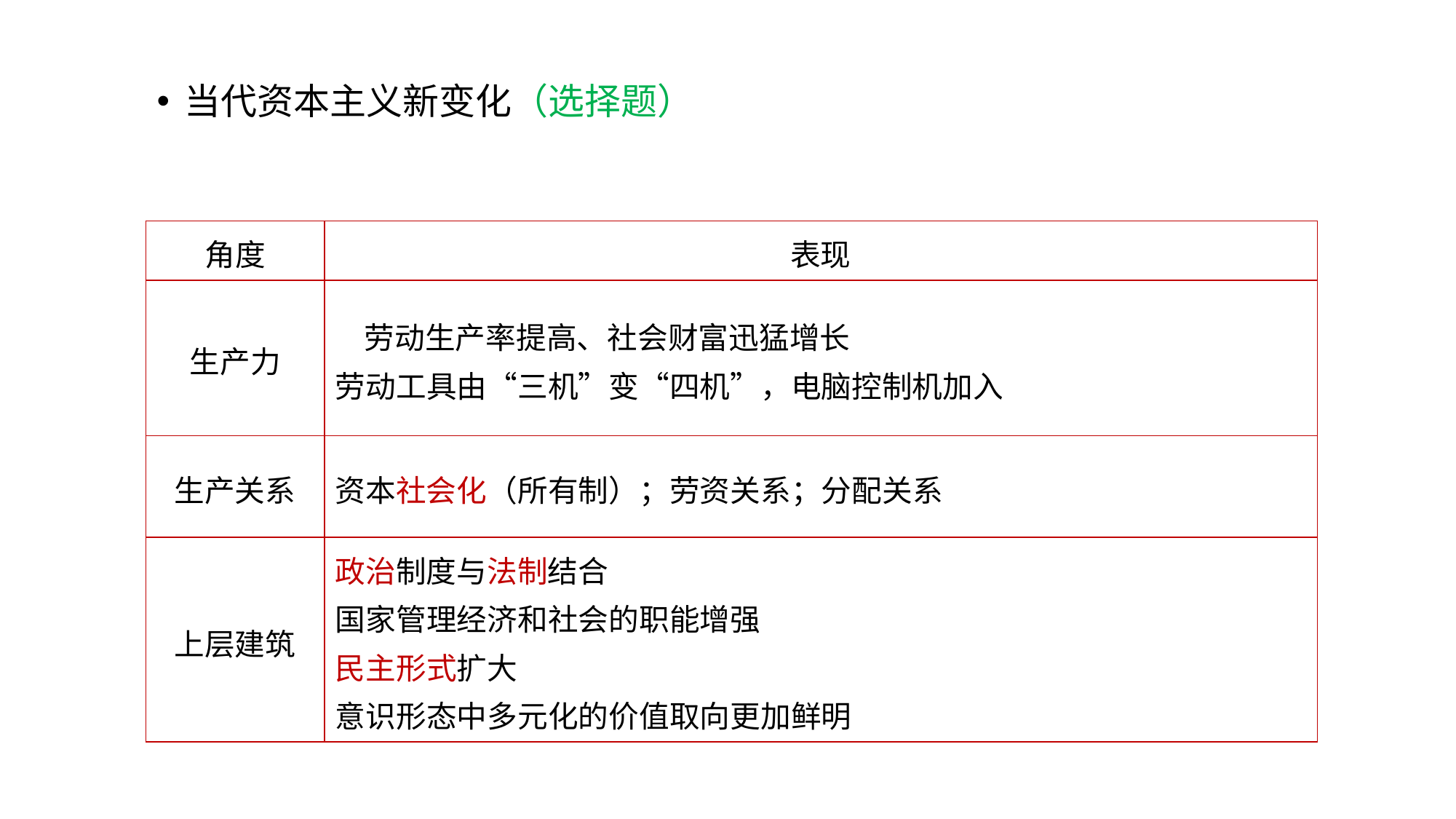

当代资本主义新变化（选择题）
| 角度 | 表现 |
| --- | --- |
| 生产力 | 劳动生产率提高、社会财富迅猛增长 劳动工具由“三机”变“四机”，电脑控制机加入 |
| 生产关系 | 资本社会化（所有制）；劳资关系；分配关系 |
| 上层建筑 | 政治制度与法制结合 国家管理经济和社会的职能增强 民主形式扩大 意识形态中多元化的价值取向更加鲜明 |